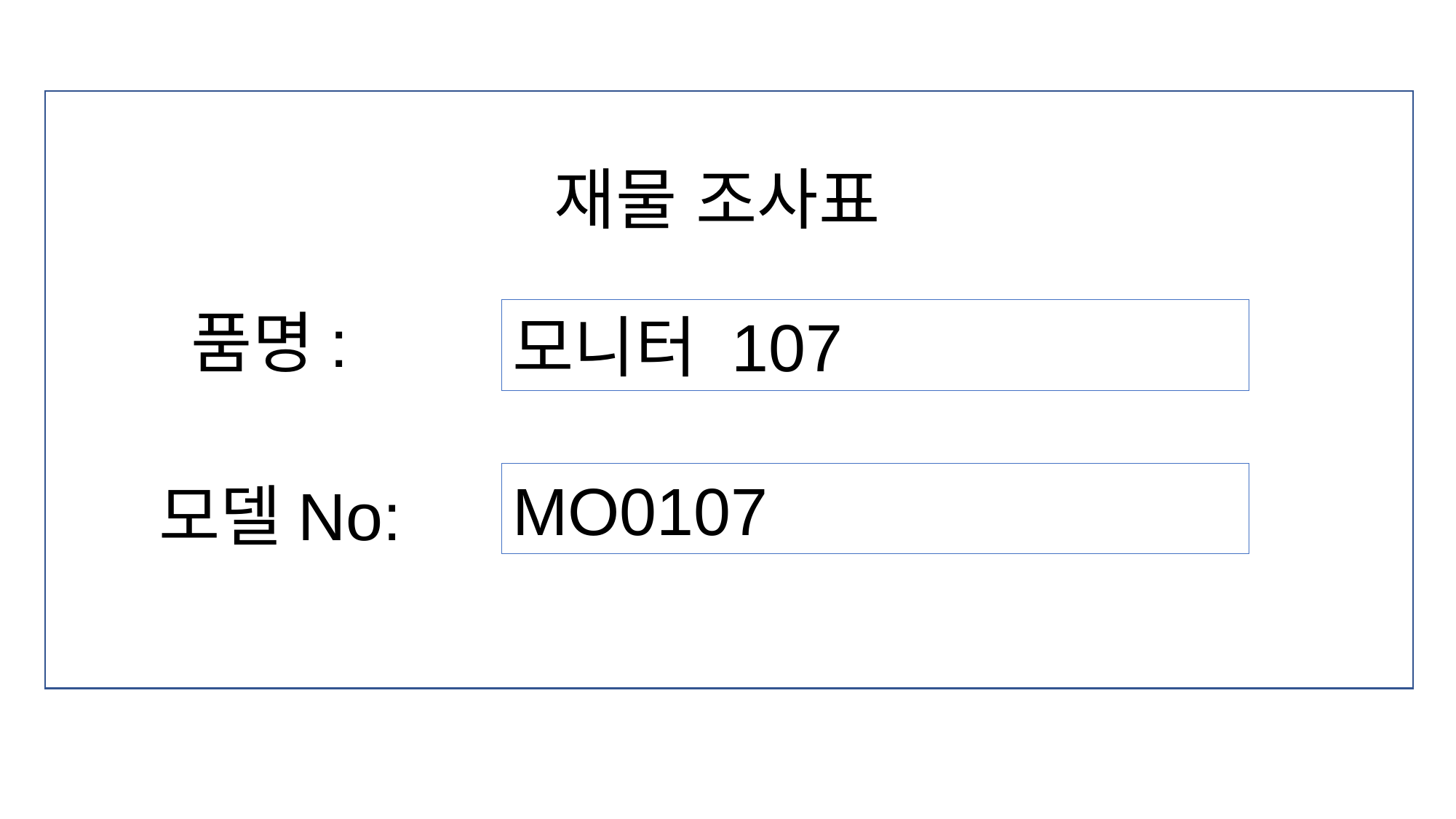

재물 조사표
품명:
모니터 107
MO0107
모델No: